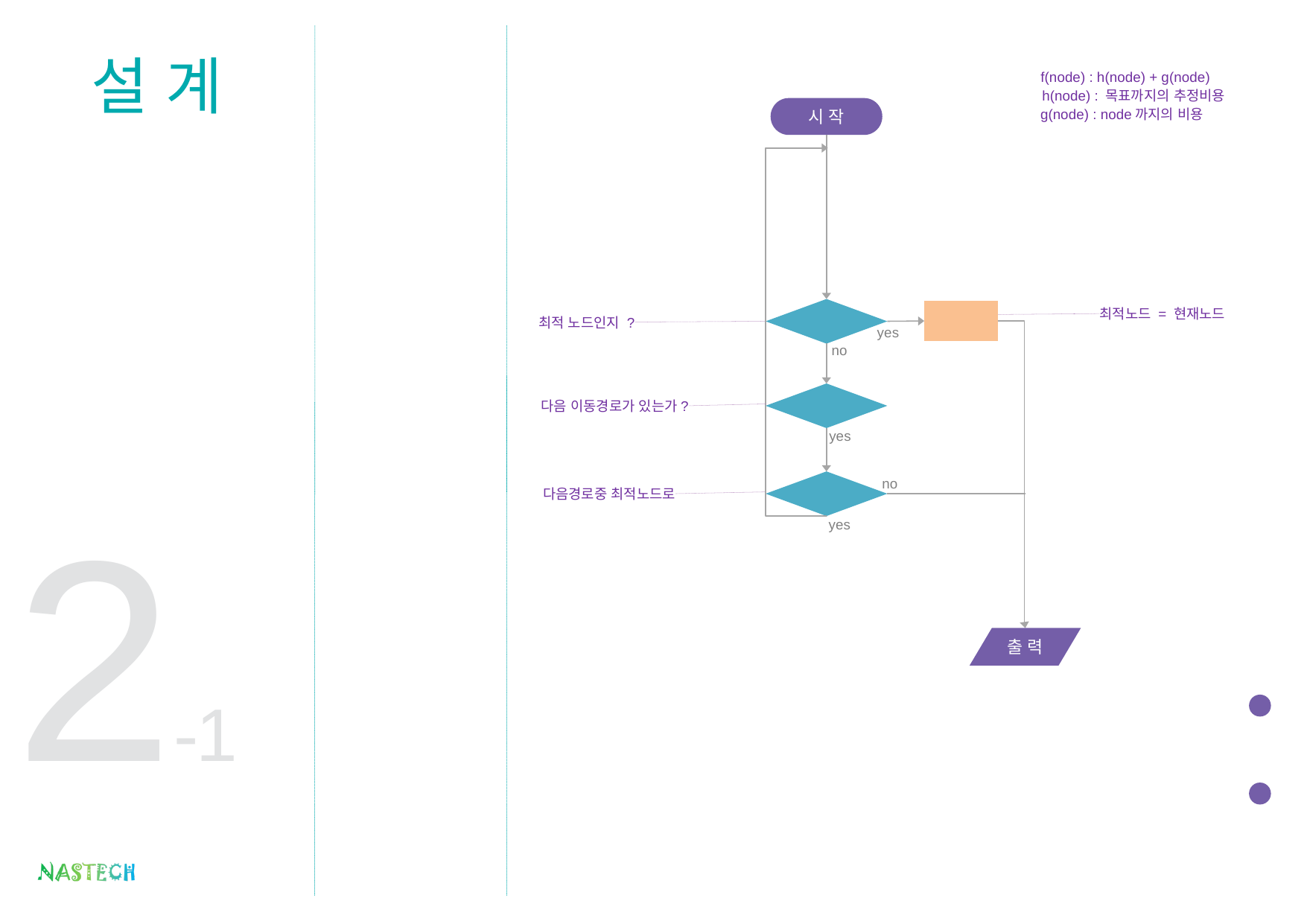

설 계
f(node) : h(node) + g(node)
h(node) : 목표까지의 추정비용
시 작
g(node) : node까지의 비용

최적노드 = 현재노드
최적 노드인지 ?
yes
no

다음 이동경로가 있는가?

yes

2-1
no
다음경로중 최적노드로
yes
출 력